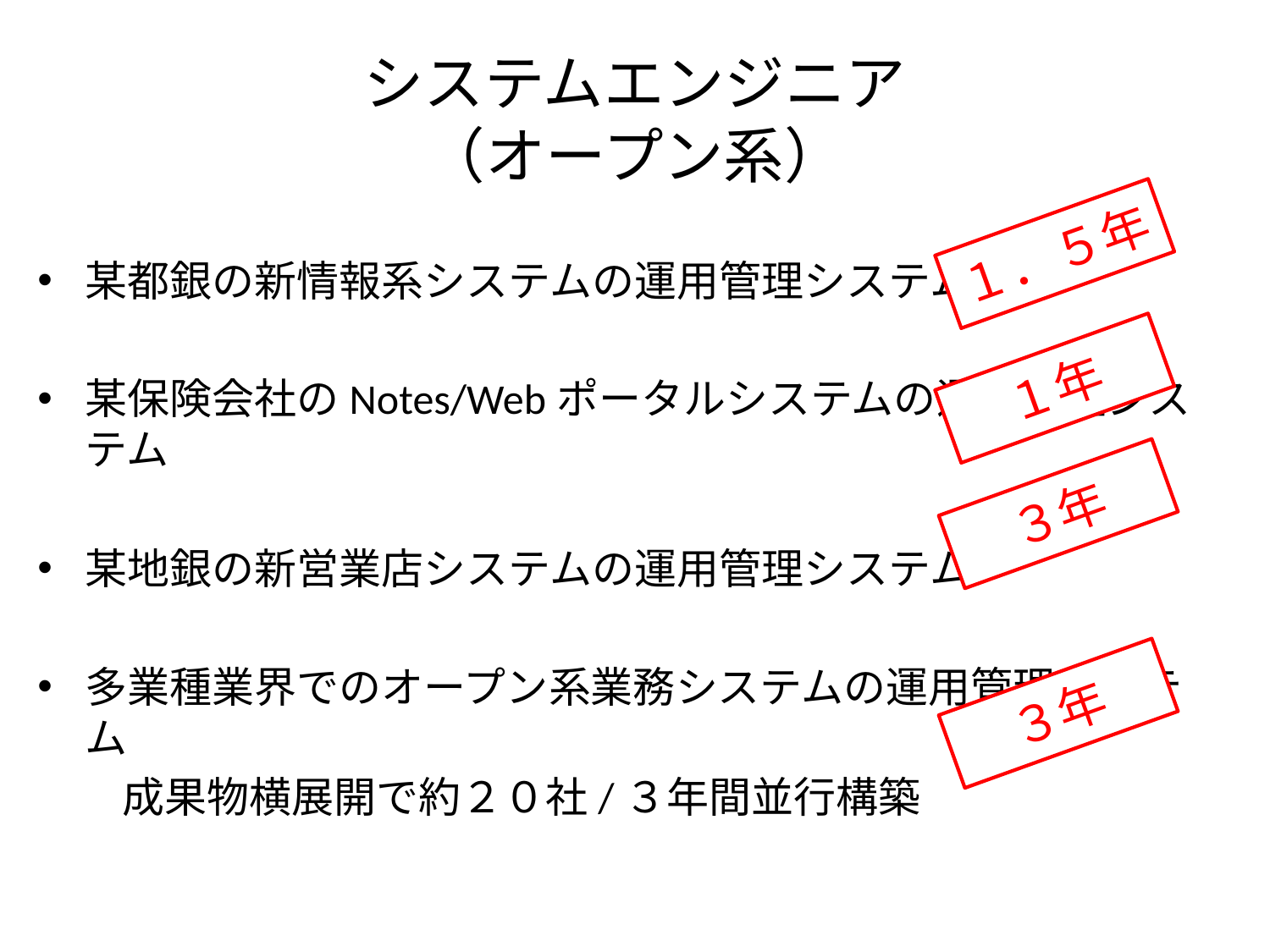

# システムエンジニア （オープン系）
１．５年
某都銀の新情報系システムの運用管理システム

某保険会社のNotes/Webポータルシステムの運用管理システム

某地銀の新営業店システムの運用管理システム

多業種業界でのオープン系業務システムの運用管理システム
　　成果物横展開で約２０社/３年間並行構築

１年
３年
３年